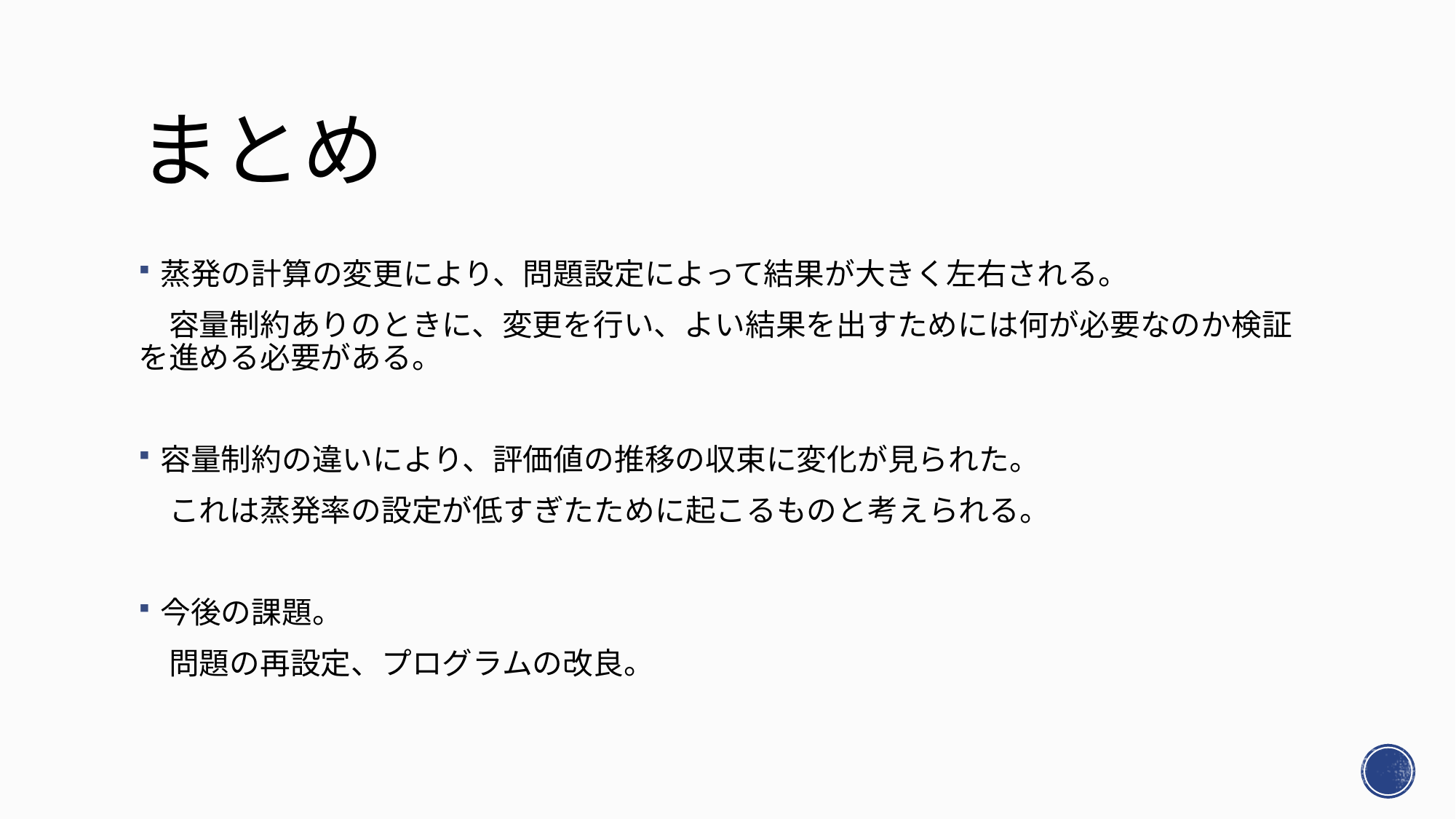

# まとめ
蒸発の計算の変更により、問題設定によって結果が大きく左右される。
　容量制約ありのときに、変更を行い、よい結果を出すためには何が必要なのか検証を進める必要がある。

容量制約の違いにより、評価値の推移の収束に変化が見られた。
　これは蒸発率の設定が低すぎたために起こるものと考えられる。

今後の課題。
　問題の再設定、プログラムの改良。